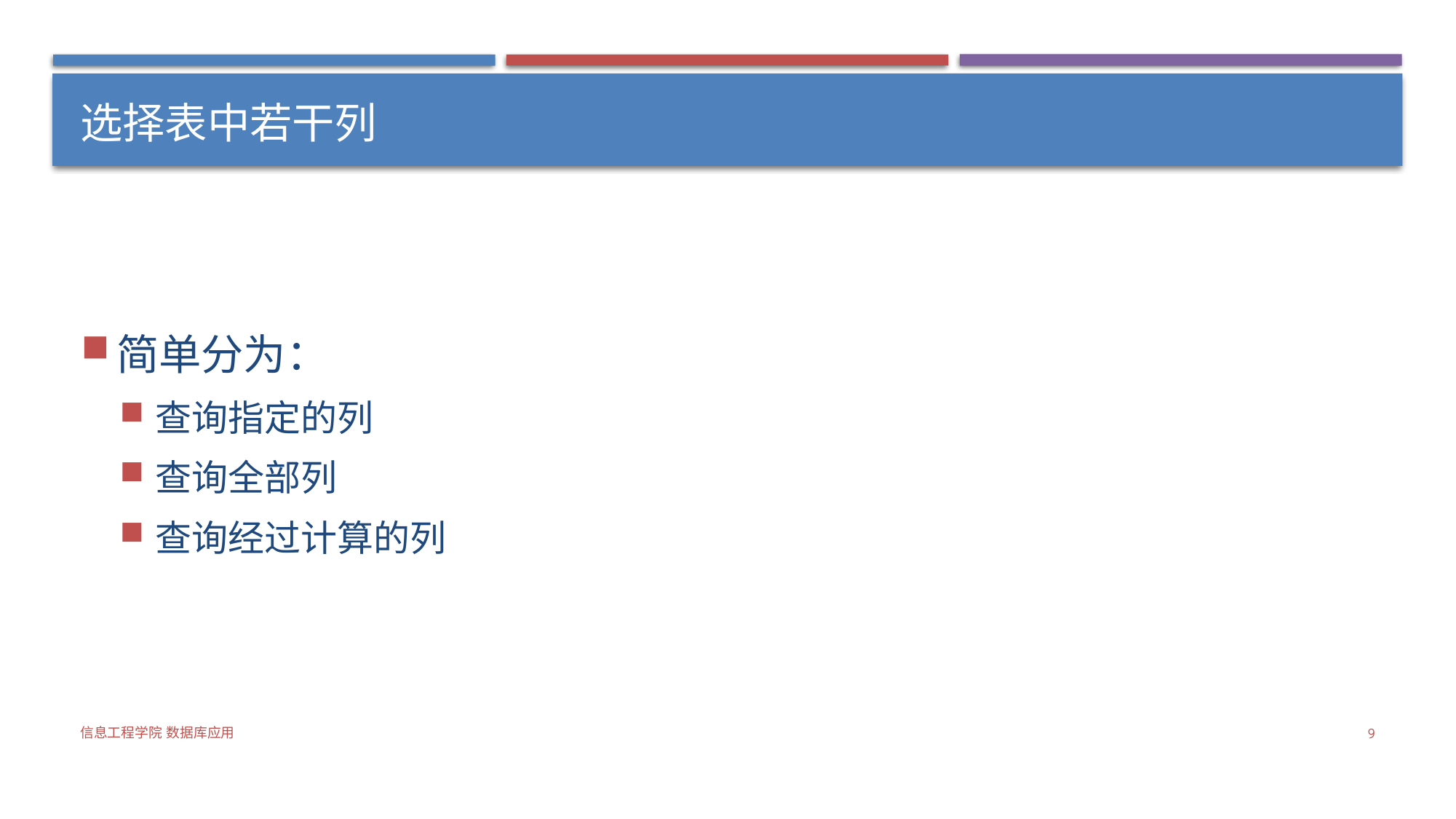

# 选择表中若干列
简单分为：
查询指定的列
查询全部列
查询经过计算的列
信息工程学院 数据库应用
9